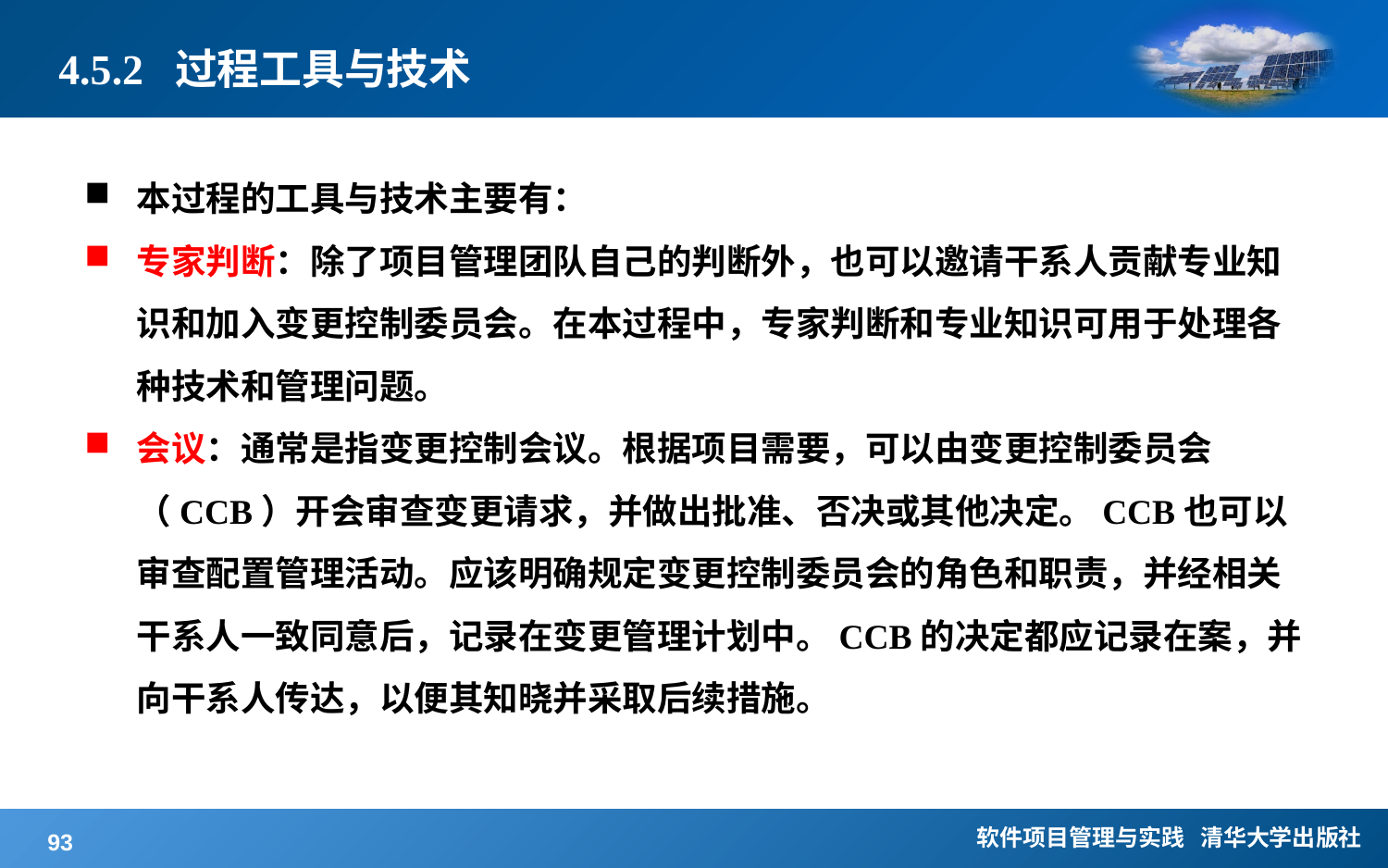

# 4.5.2  过程工具与技术
本过程的工具与技术主要有：
专家判断：除了项目管理团队自己的判断外，也可以邀请干系人贡献专业知识和加入变更控制委员会。在本过程中，专家判断和专业知识可用于处理各种技术和管理问题。
会议：通常是指变更控制会议。根据项目需要，可以由变更控制委员会（CCB）开会审查变更请求，并做出批准、否决或其他决定。CCB也可以审查配置管理活动。应该明确规定变更控制委员会的角色和职责，并经相关干系人一致同意后，记录在变更管理计划中。CCB的决定都应记录在案，并向干系人传达，以便其知晓并采取后续措施。